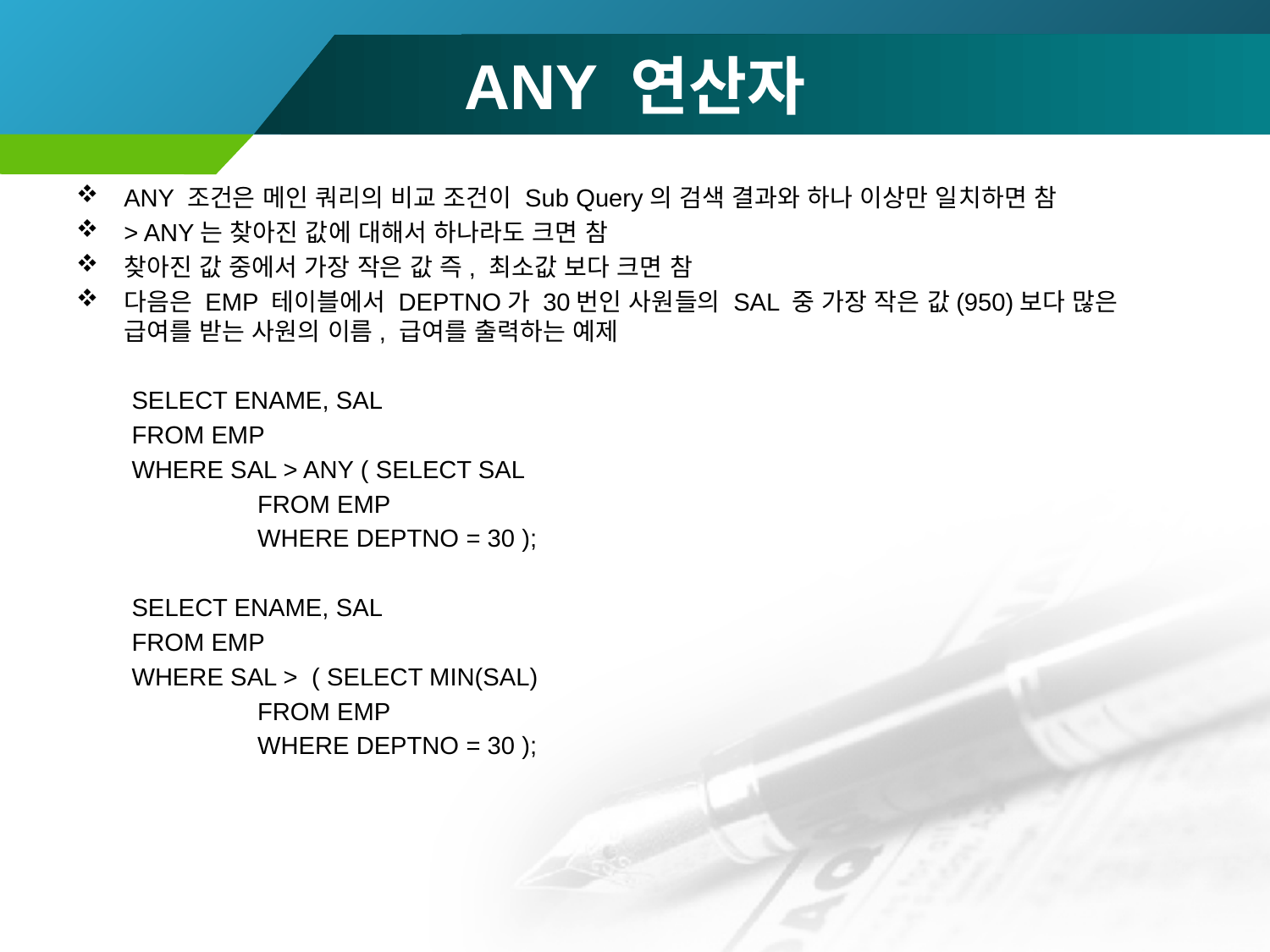

# ANY 연산자
ANY 조건은 메인 쿼리의 비교 조건이 Sub Query의 검색 결과와 하나 이상만 일치하면 참
> ANY는 찾아진 값에 대해서 하나라도 크면 참
찾아진 값 중에서 가장 작은 값 즉, 최소값 보다 크면 참
다음은 EMP 테이블에서 DEPTNO가 30번인 사원들의 SAL 중 가장 작은 값(950)보다 많은 급여를 받는 사원의 이름, 급여를 출력하는 예제

SELECT ENAME, SAL
FROM EMP
WHERE SAL > ANY ( SELECT SAL
                  FROM EMP
                  WHERE DEPTNO = 30 );

SELECT ENAME, SAL
FROM EMP
WHERE SAL >  ( SELECT MIN(SAL)
                  FROM EMP
                  WHERE DEPTNO = 30 );